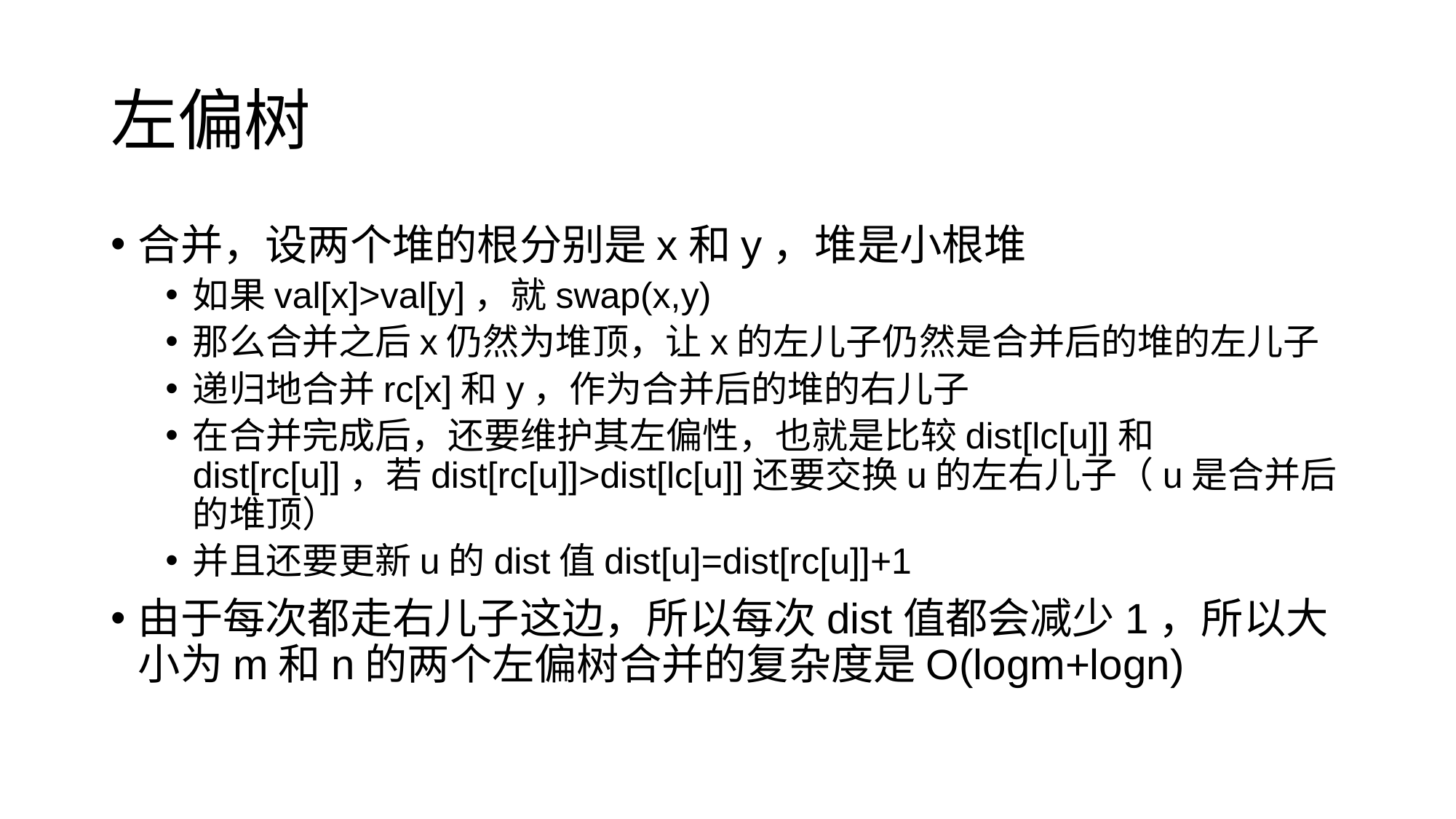

# 左偏树
合并，设两个堆的根分别是x和y，堆是小根堆
如果val[x]>val[y]，就swap(x,y)
那么合并之后x仍然为堆顶，让x的左儿子仍然是合并后的堆的左儿子
递归地合并rc[x]和y，作为合并后的堆的右儿子
在合并完成后，还要维护其左偏性，也就是比较dist[lc[u]]和dist[rc[u]]，若dist[rc[u]]>dist[lc[u]]还要交换u的左右儿子（u是合并后的堆顶）
并且还要更新u的dist值dist[u]=dist[rc[u]]+1
由于每次都走右儿子这边，所以每次dist值都会减少1，所以大小为m和n的两个左偏树合并的复杂度是O(logm+logn)